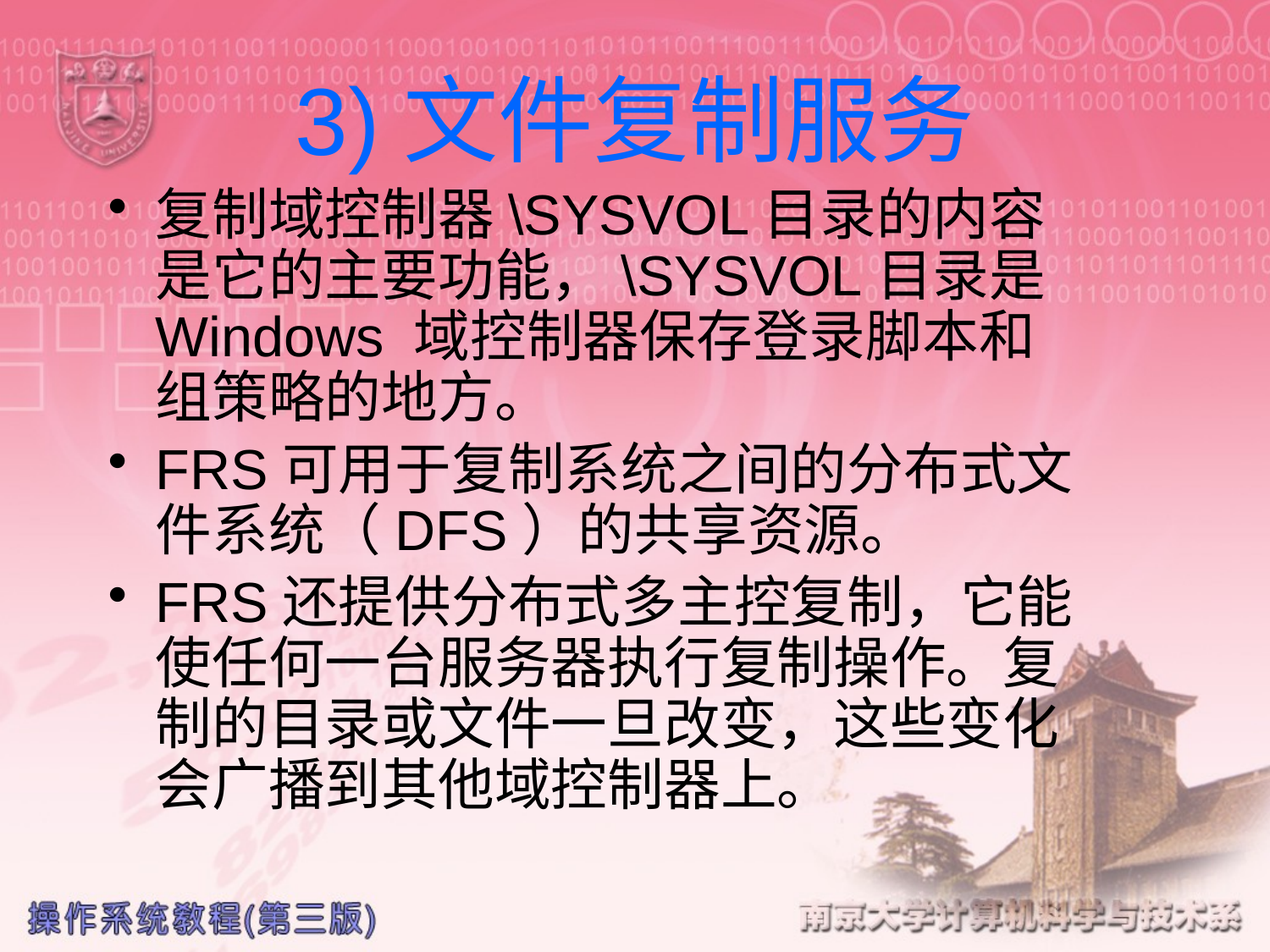

# 3)文件复制服务
复制域控制器\SYSVOL目录的内容是它的主要功能，\SYSVOL目录是Windows 域控制器保存登录脚本和组策略的地方。
FRS可用于复制系统之间的分布式文件系统（DFS）的共享资源。
FRS还提供分布式多主控复制，它能使任何一台服务器执行复制操作。复制的目录或文件一旦改变，这些变化会广播到其他域控制器上。